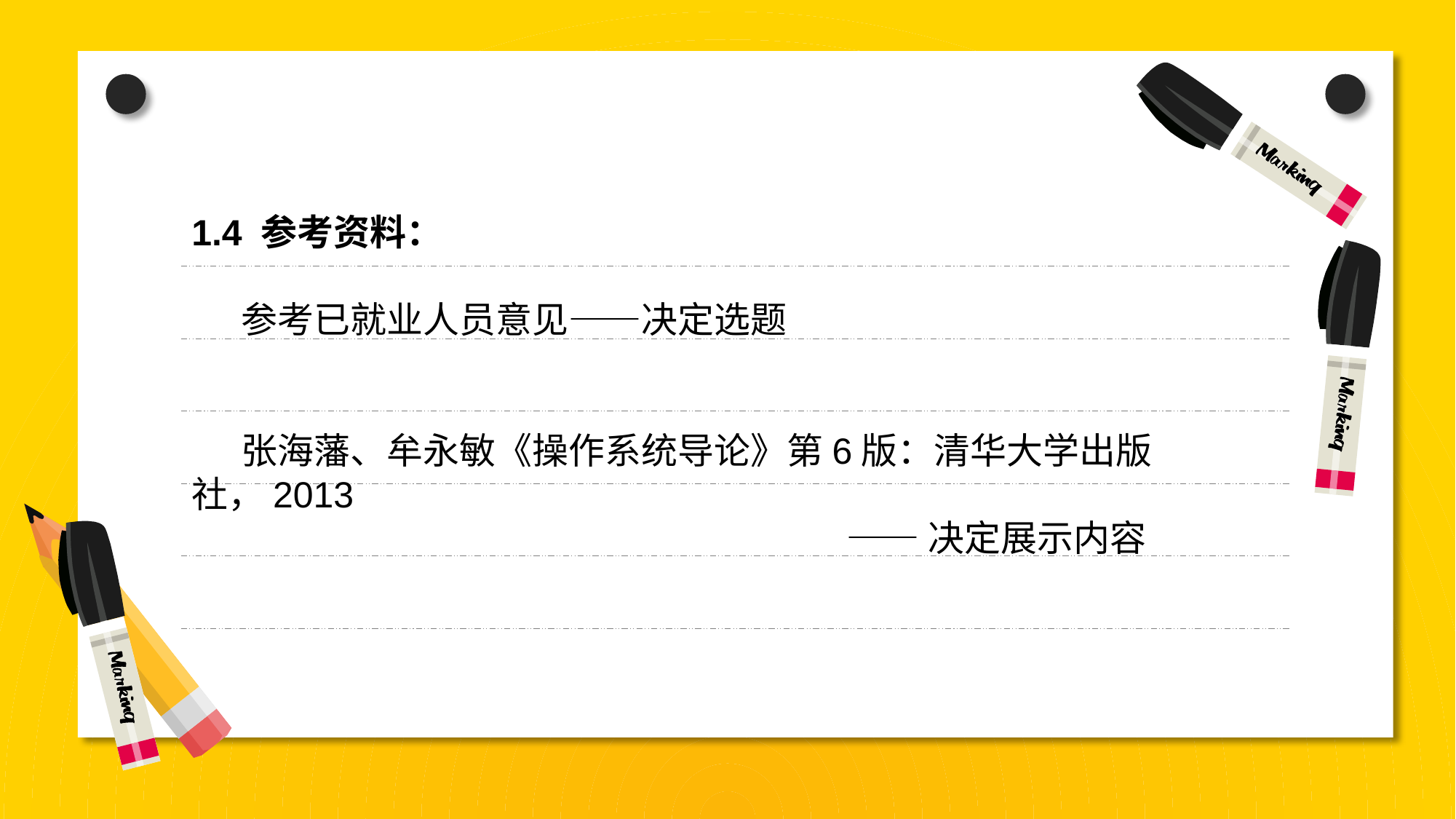

1.4 参考资料：

     参考已就业人员意见——决定选题

     张海藩、牟永敏《操作系统导论》第6版：清华大学出版社，2013
						——决定展示内容